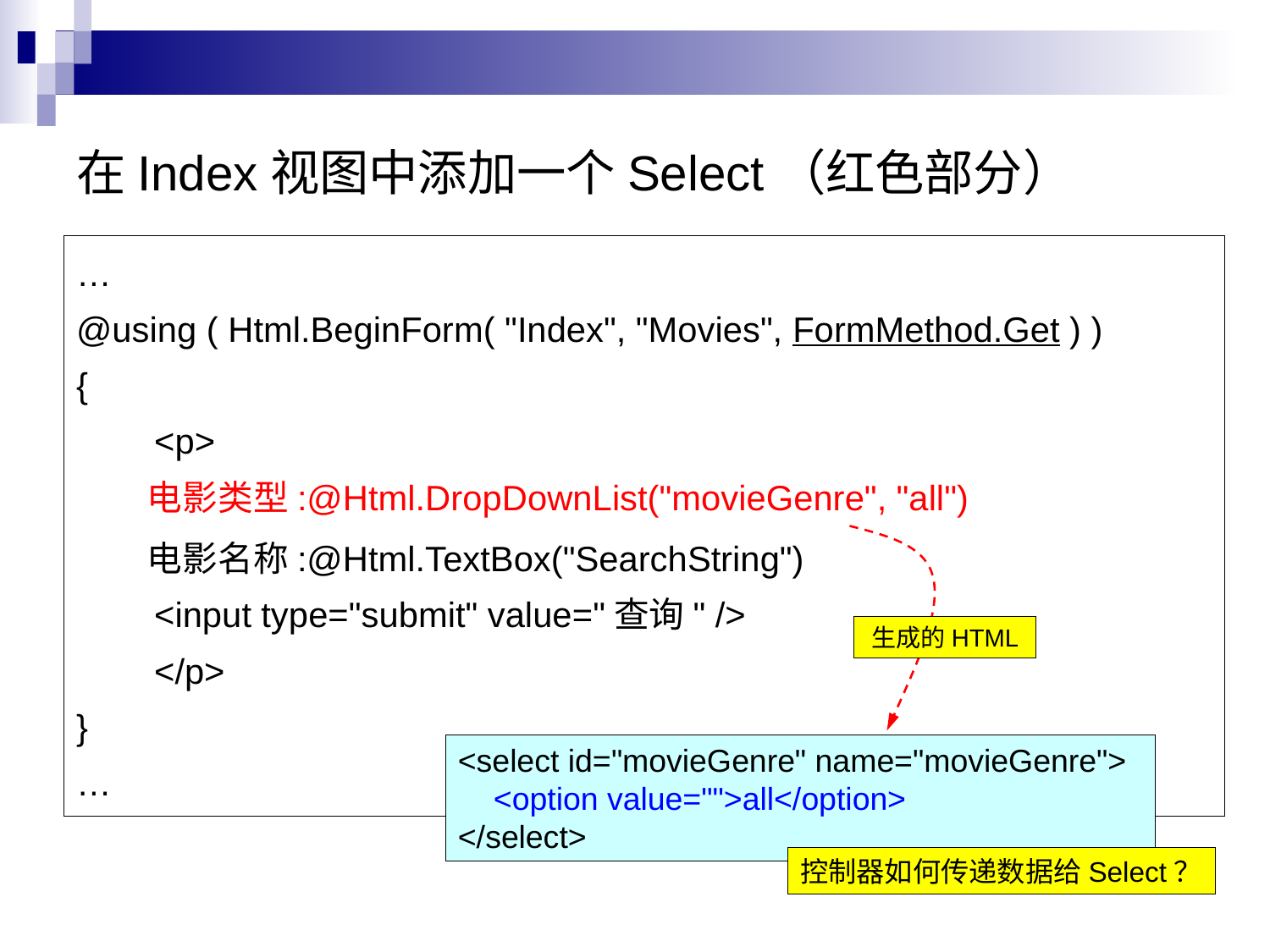

在Index视图中添加一个Select（红色部分）
…
@using ( Html.BeginForm( "Index", "Movies", FormMethod.Get ) )
{
        <p>
        电影类型:@Html.DropDownList("movieGenre", "all")
        电影名称:@Html.TextBox("SearchString")
        <input type="submit" value="查询" />
        </p>
}
…

生成的HTML
<select id="movieGenre" name="movieGenre">
    <option value="">all</option>
</select>
控制器如何传递数据给Select？